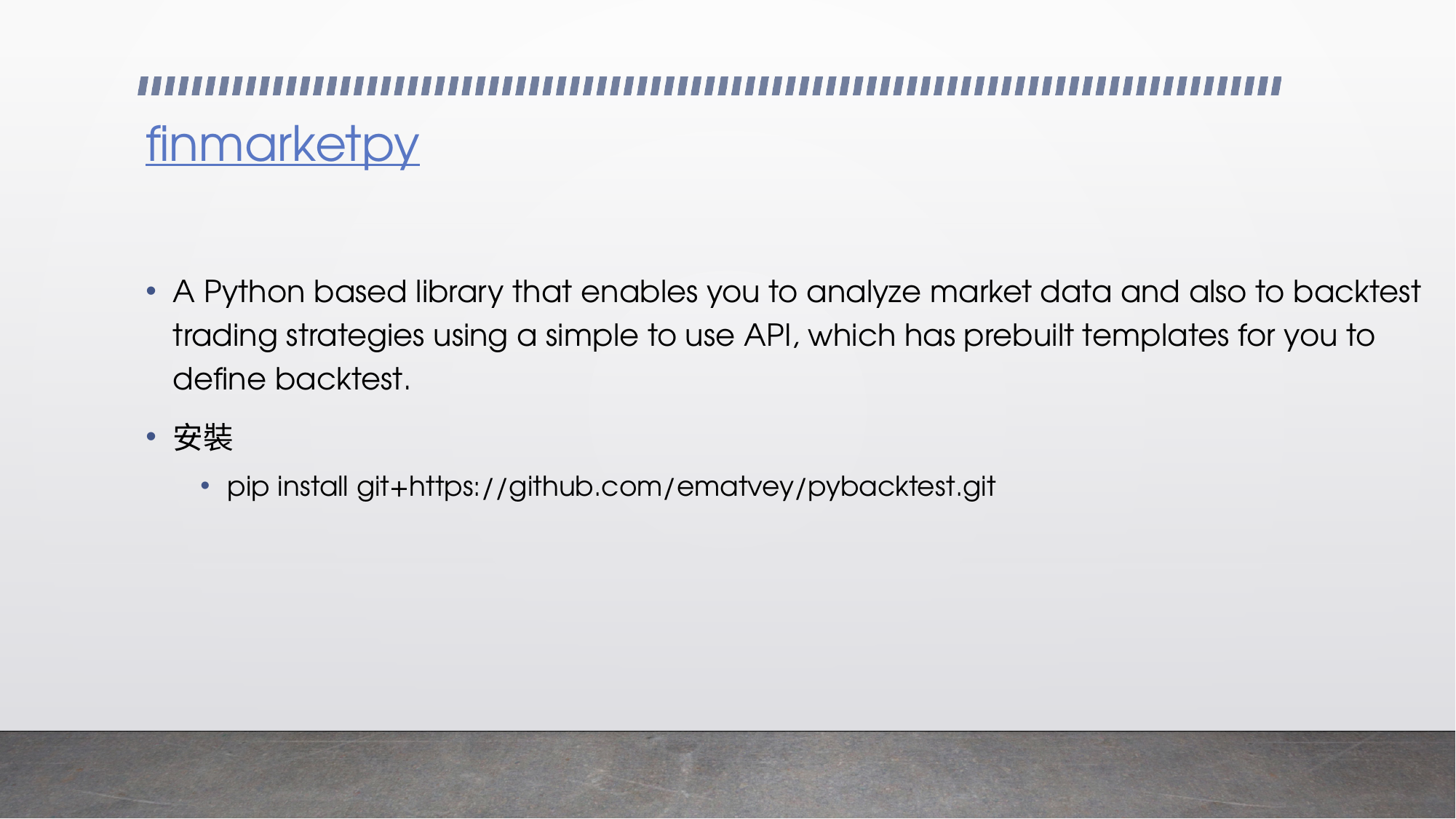

# finmarketpy
A Python based library that enables you to analyze market data and also to backtest trading strategies using a simple to use API, which has prebuilt templates for you to define backtest.
安裝
pip install git+https://github.com/ematvey/pybacktest.git